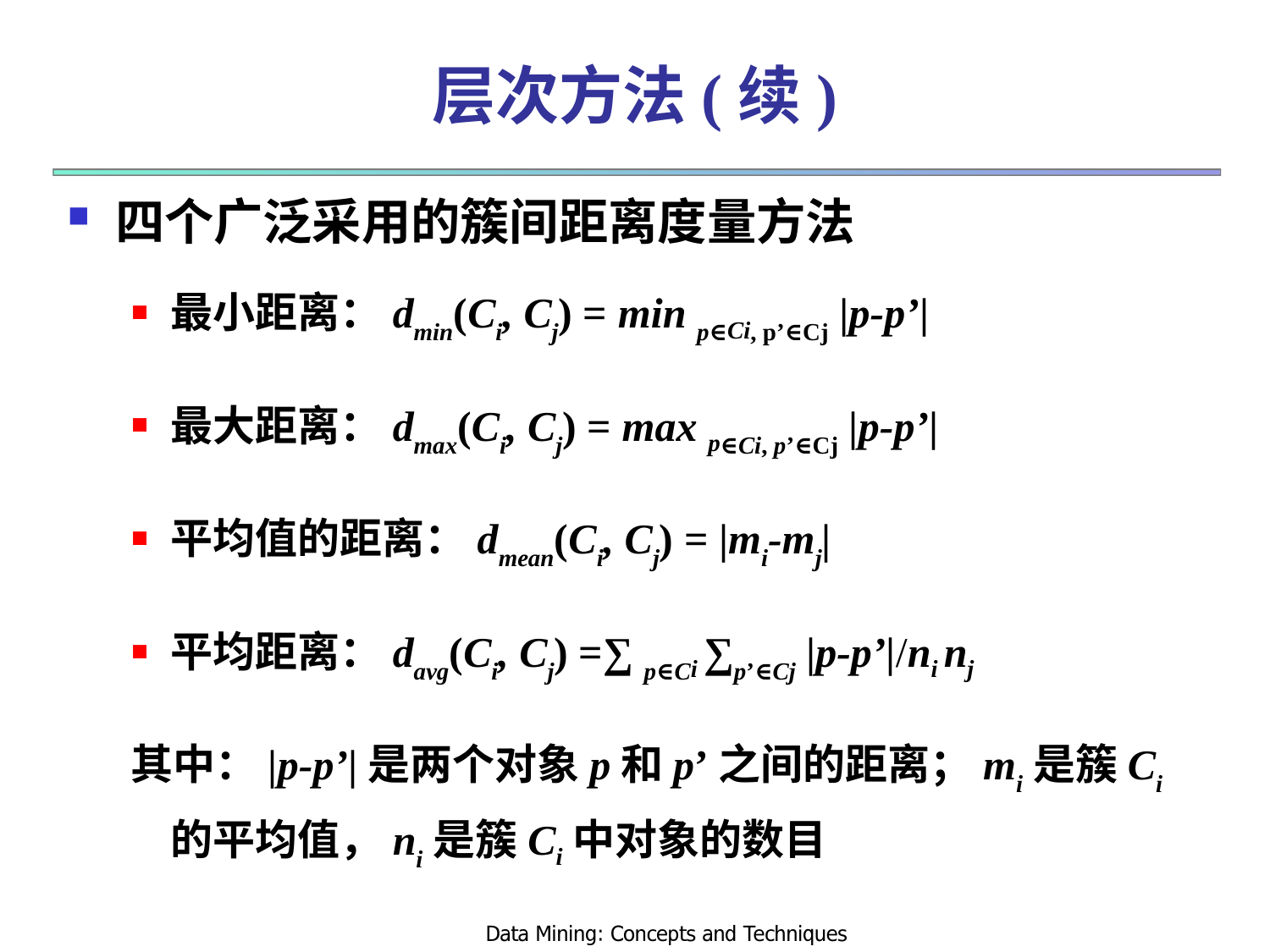

# 层次方法(续)
四个广泛采用的簇间距离度量方法
最小距离：dmin(Ci, Cj) = min p∈Ci, p’∈Cj |p-p’|
最大距离：dmax(Ci, Cj) = max p∈Ci, p’∈Cj |p-p’|
平均值的距离：dmean(Ci, Cj) = |mi-mj|
平均距离：davg(Ci, Cj) =∑ p∈Ci ∑p’∈Cj |p-p’|/ni nj
其中：|p-p’|是两个对象p和p’之间的距离；mi是簇Ci 的平均值，ni是簇Ci中对象的数目

Data Mining: Concepts and Techniques
40